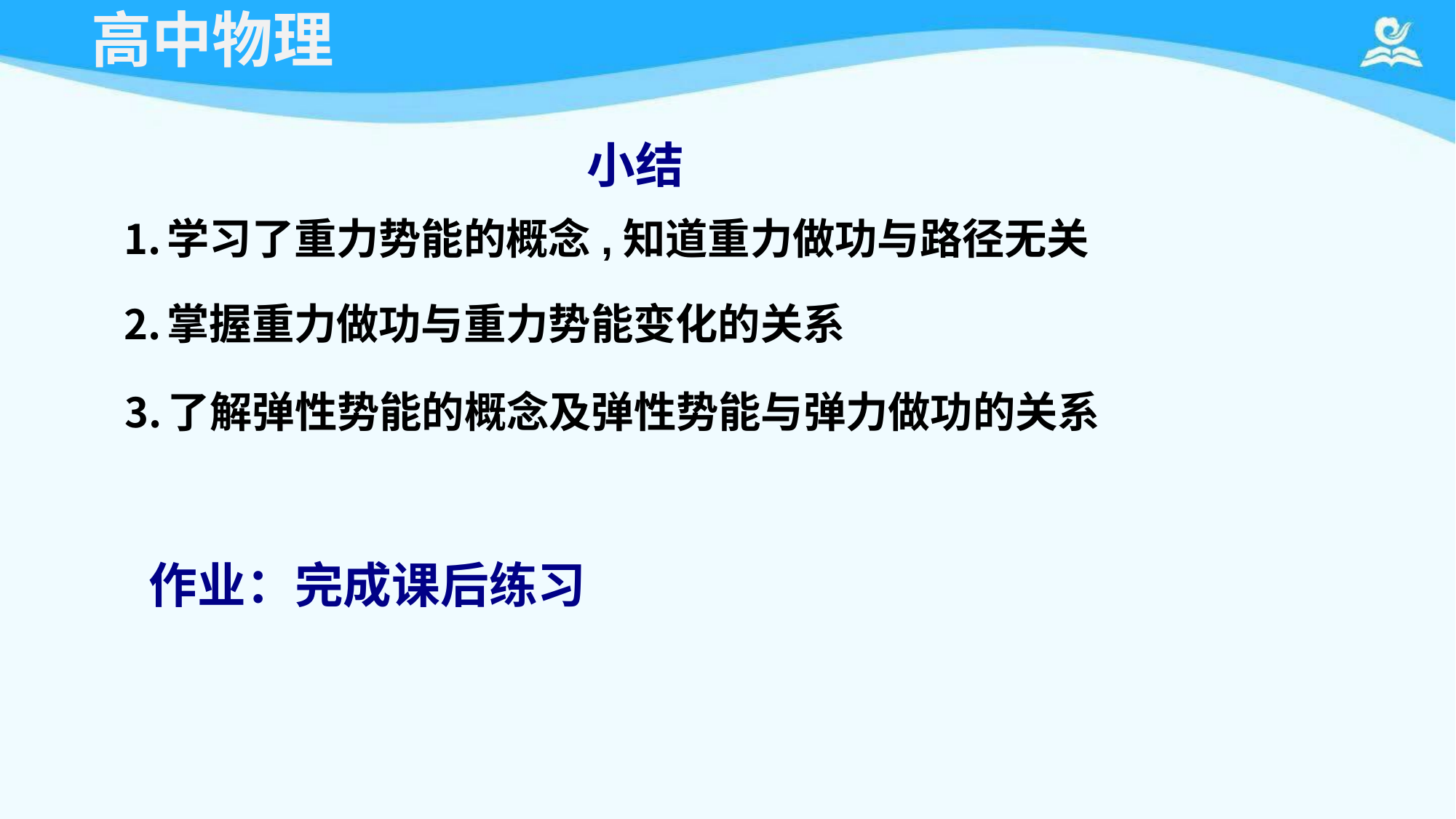

# 高中物理
小结
学习了重力势能的概念,知道重力做功与路径无关
掌握重力做功与重力势能变化的关系
了解弹性势能的概念及弹性势能与弹力做功的关系

作业：完成课后练习